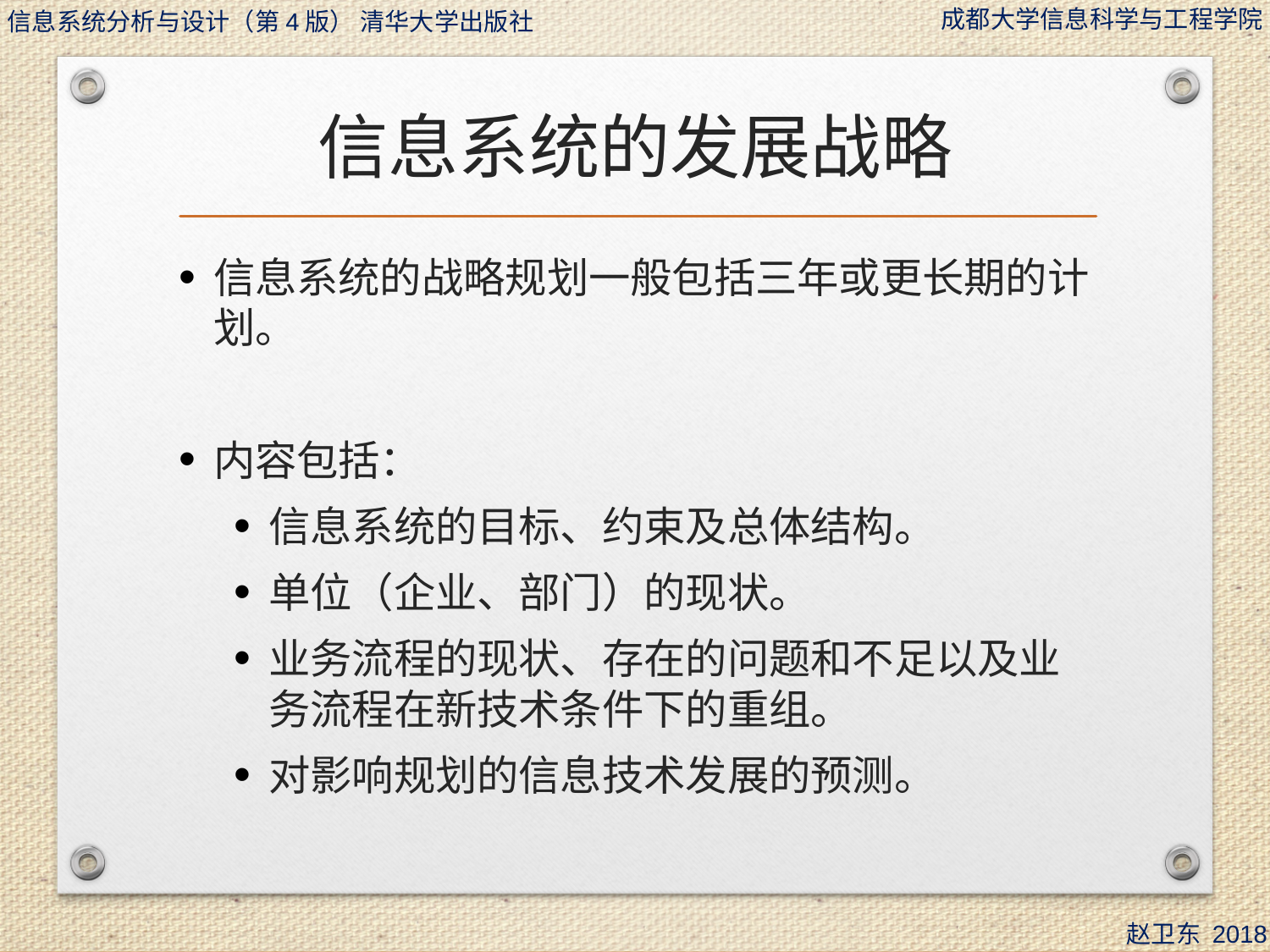

# 信息系统的发展战略
信息系统的战略规划一般包括三年或更长期的计划。

内容包括：
信息系统的目标、约束及总体结构。
单位（企业、部门）的现状。
业务流程的现状、存在的问题和不足以及业务流程在新技术条件下的重组。
对影响规划的信息技术发展的预测。